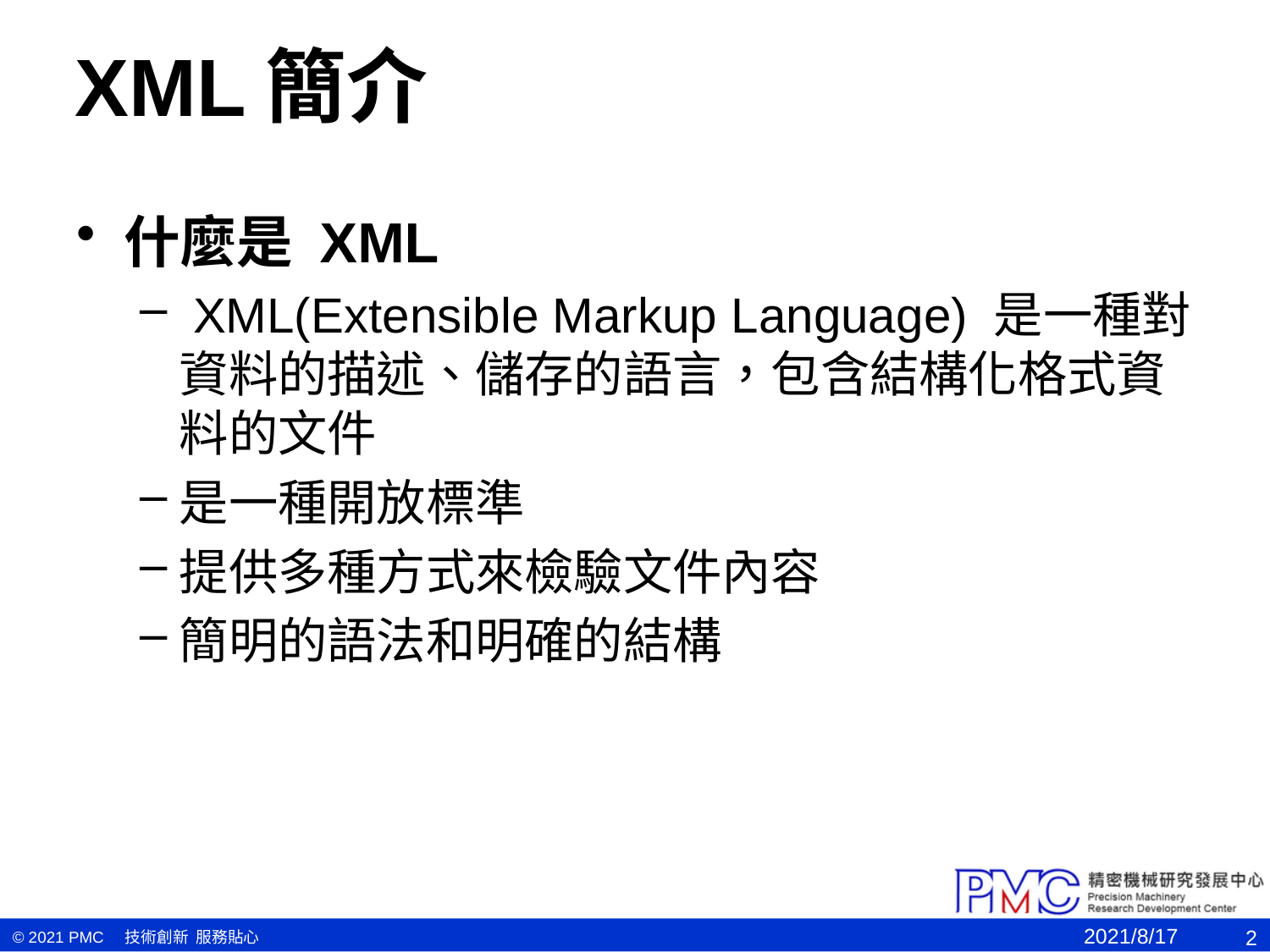

# XML簡介
什麼是 XML
 XML(Extensible Markup Language) 是一種對資料的描述、儲存的語言，包含結構化格式資料的文件
是一種開放標準
提供多種方式來檢驗文件內容
簡明的語法和明確的結構

2021/8/17
2